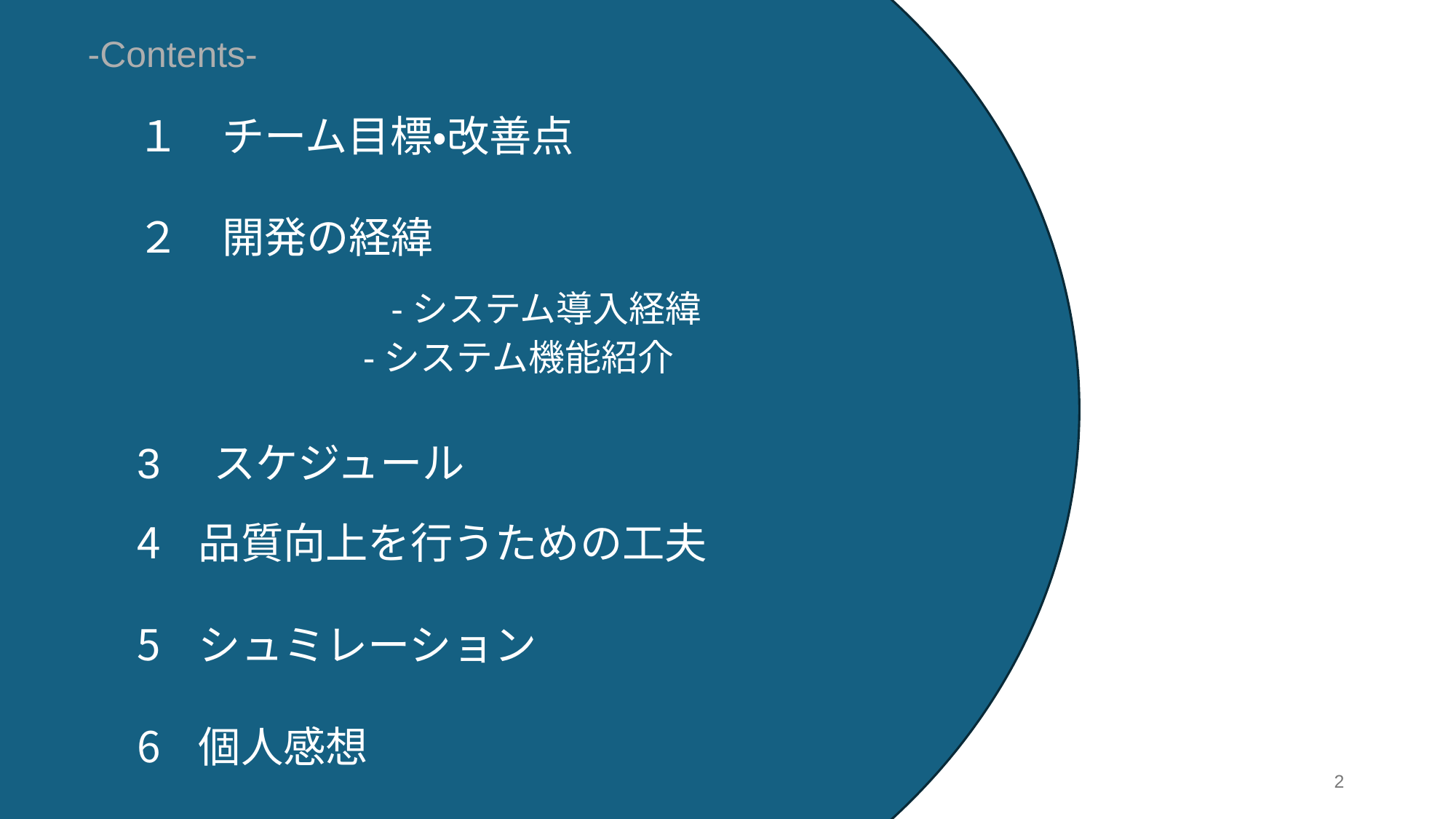

-Contents-
１　チーム目標・改善点

２　開発の経緯
               -システム導入経緯
                    　 -システム機能紹介

3　スケジュール

品質向上を行うための工夫

シュミレーション

個人感想
2